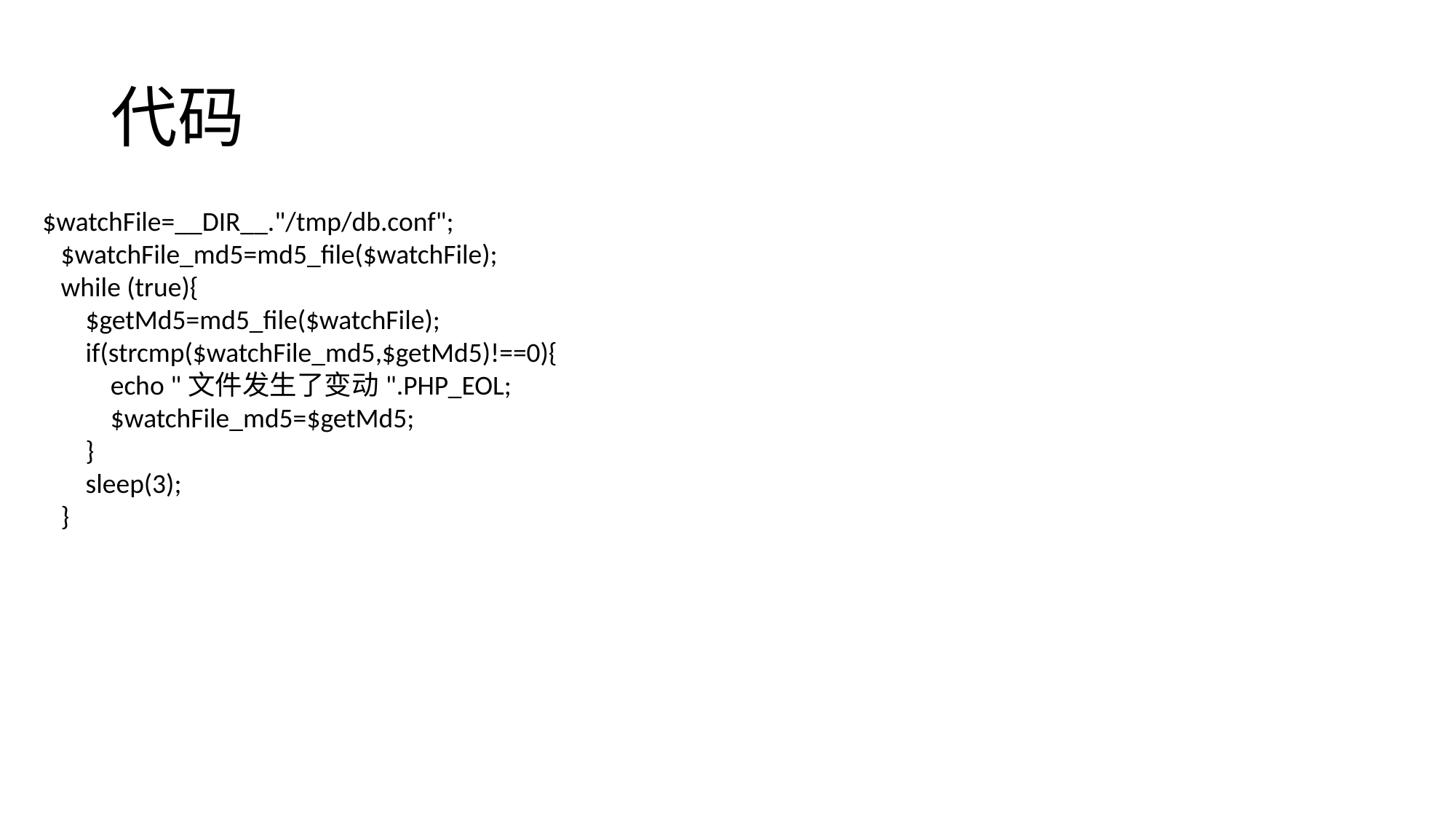

# 代码
 $watchFile=__DIR__."/tmp/db.conf";
    $watchFile_md5=md5_file($watchFile);
    while (true){
        $getMd5=md5_file($watchFile);
        if(strcmp($watchFile_md5,$getMd5)!==0){
            echo "文件发生了变动".PHP_EOL;
            $watchFile_md5=$getMd5;
        }
        sleep(3);
    }